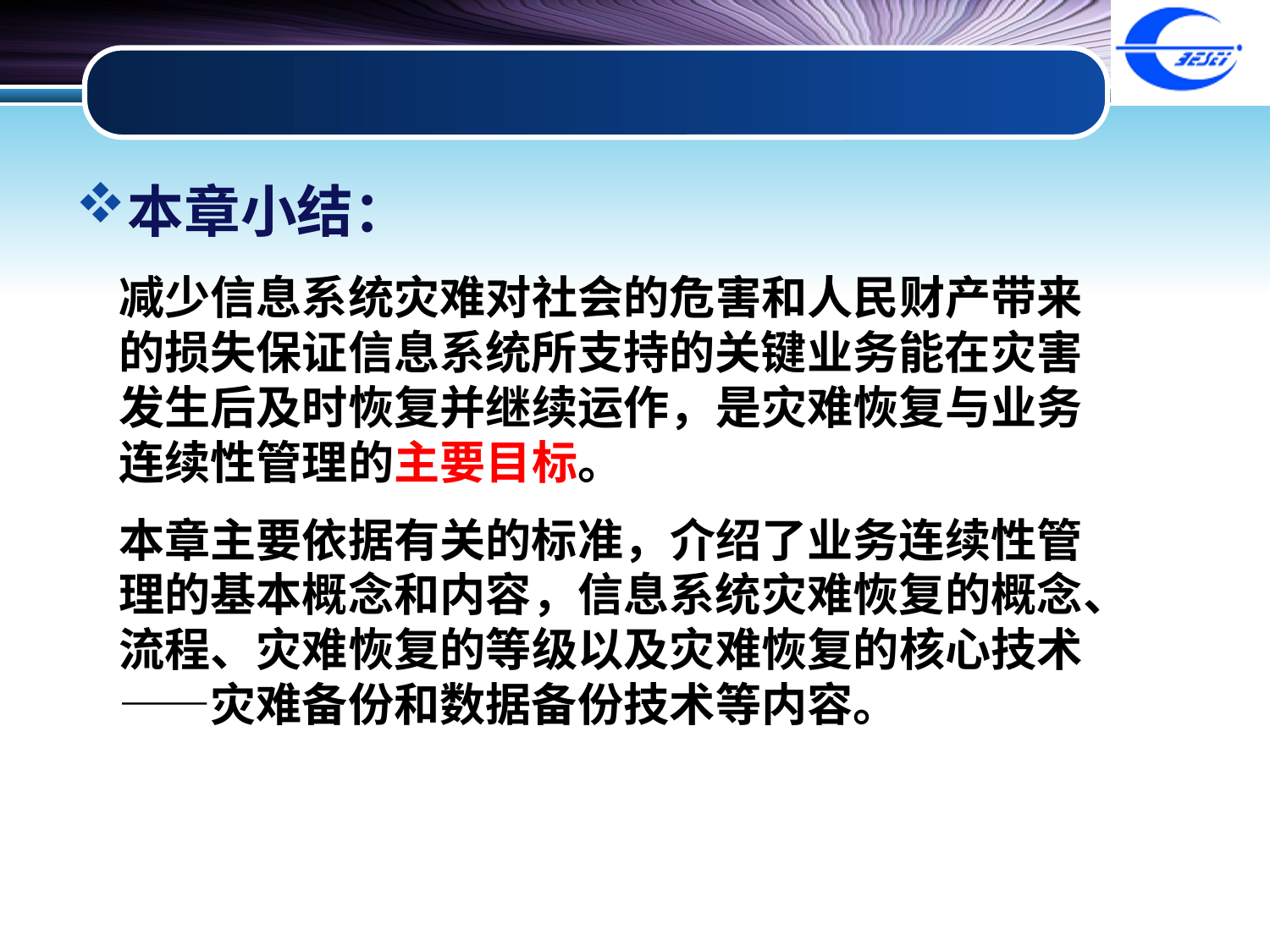

#
本章小结：

减少信息系统灾难对社会的危害和人民财产带来的损失保证信息系统所支持的关键业务能在灾害发生后及时恢复并继续运作，是灾难恢复与业务连续性管理的主要目标。
本章主要依据有关的标准，介绍了业务连续性管理的基本概念和内容，信息系统灾难恢复的概念、流程、灾难恢复的等级以及灾难恢复的核心技术——灾难备份和数据备份技术等内容。